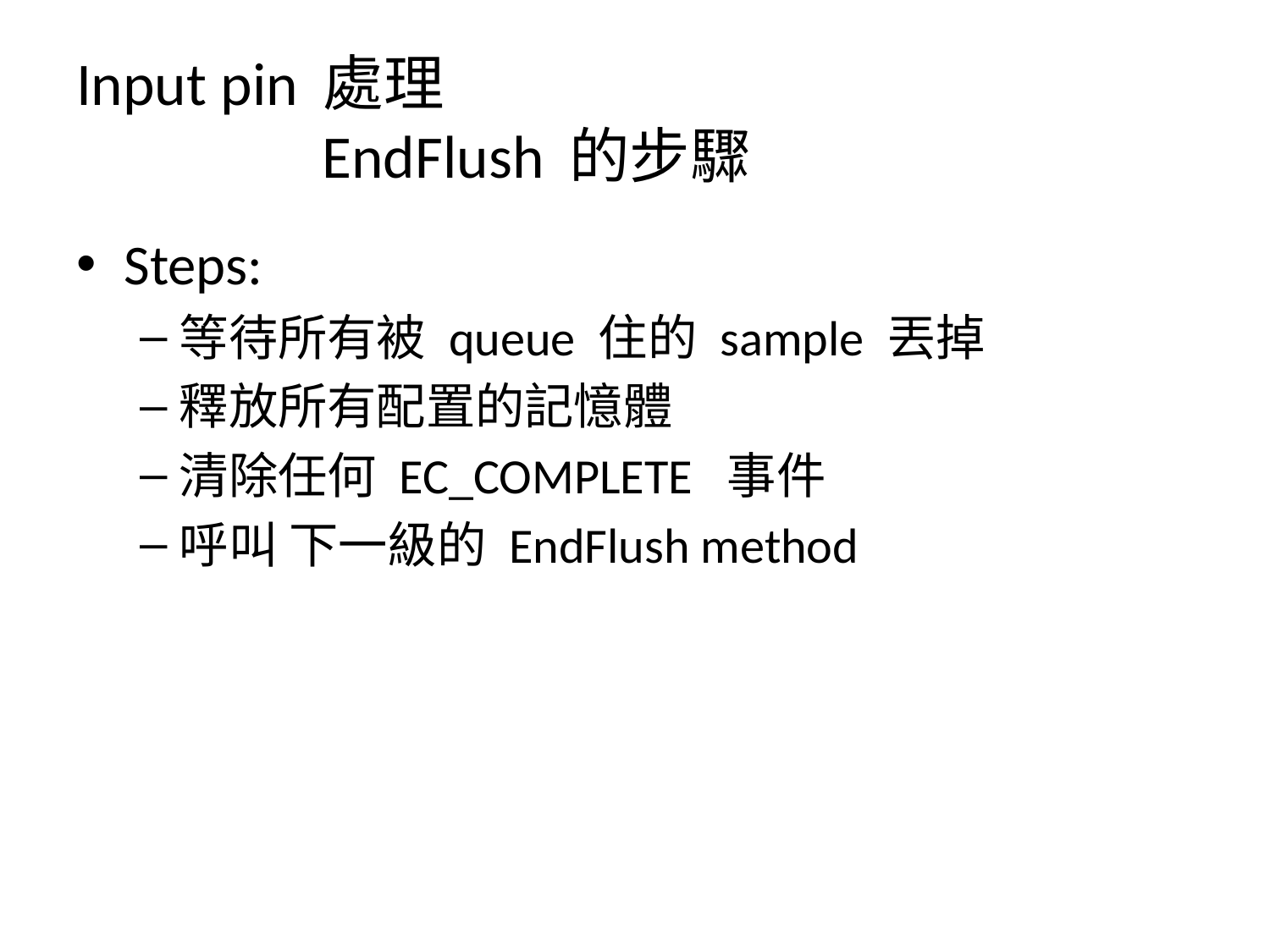

# Input pin 處理 EndFlush 的步驟
Steps:
等待所有被 queue 住的 sample 丟掉
釋放所有配置的記憶體
清除任何 EC_COMPLETE  事件
呼叫 下一級的 EndFlush method